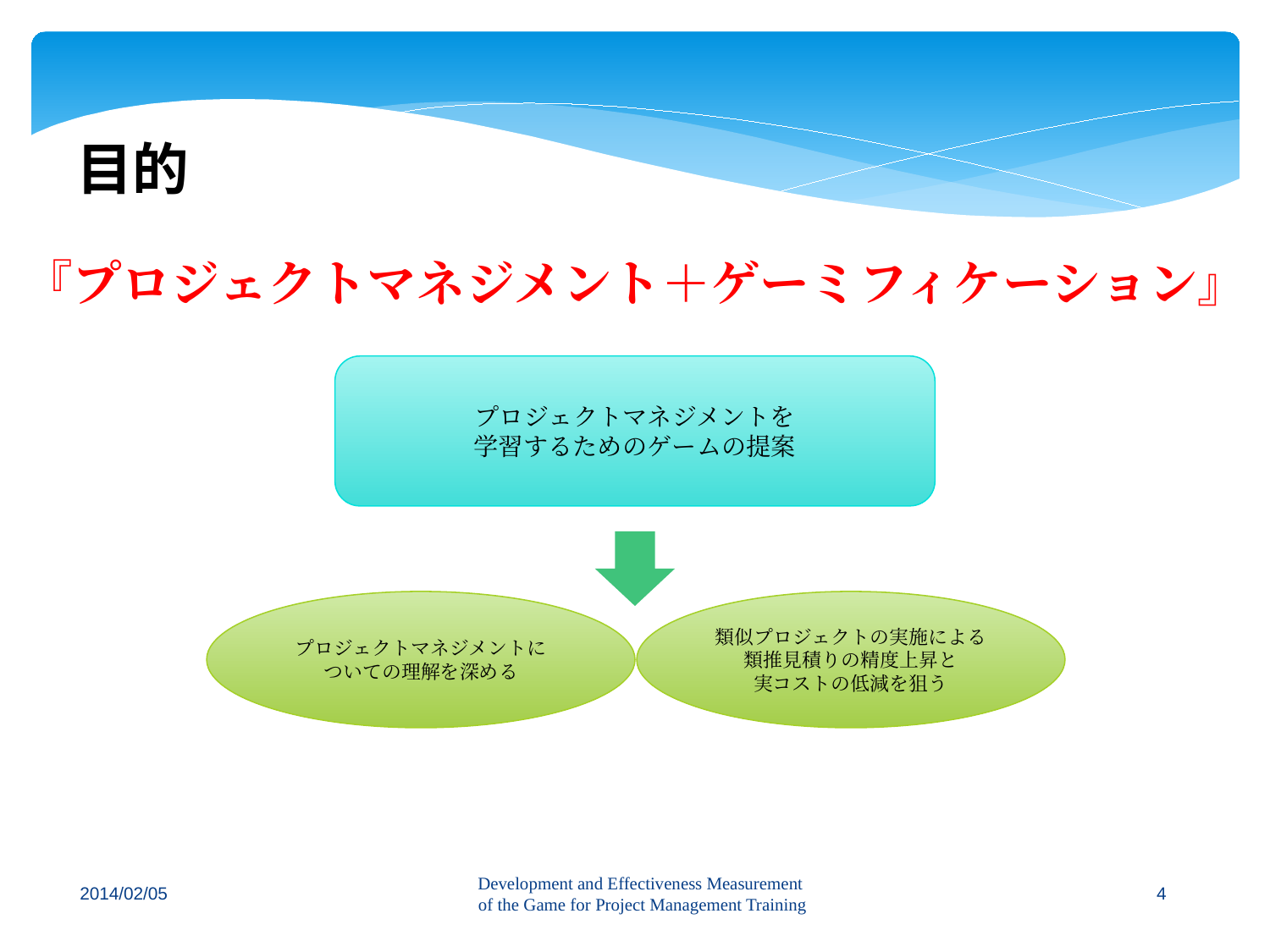

目的
『プロジェクトマネジメント＋ゲーミフィケーション』
プロジェクトマネジメントを
学習するためのゲームの提案

プロジェクトマネジメントに
ついての理解を深める
類似プロジェクトの実施による
類推見積りの精度上昇と
実コストの低減を狙う
4
2014/02/05
Development and Effectiveness Measurement
of the Game for Project Management Training